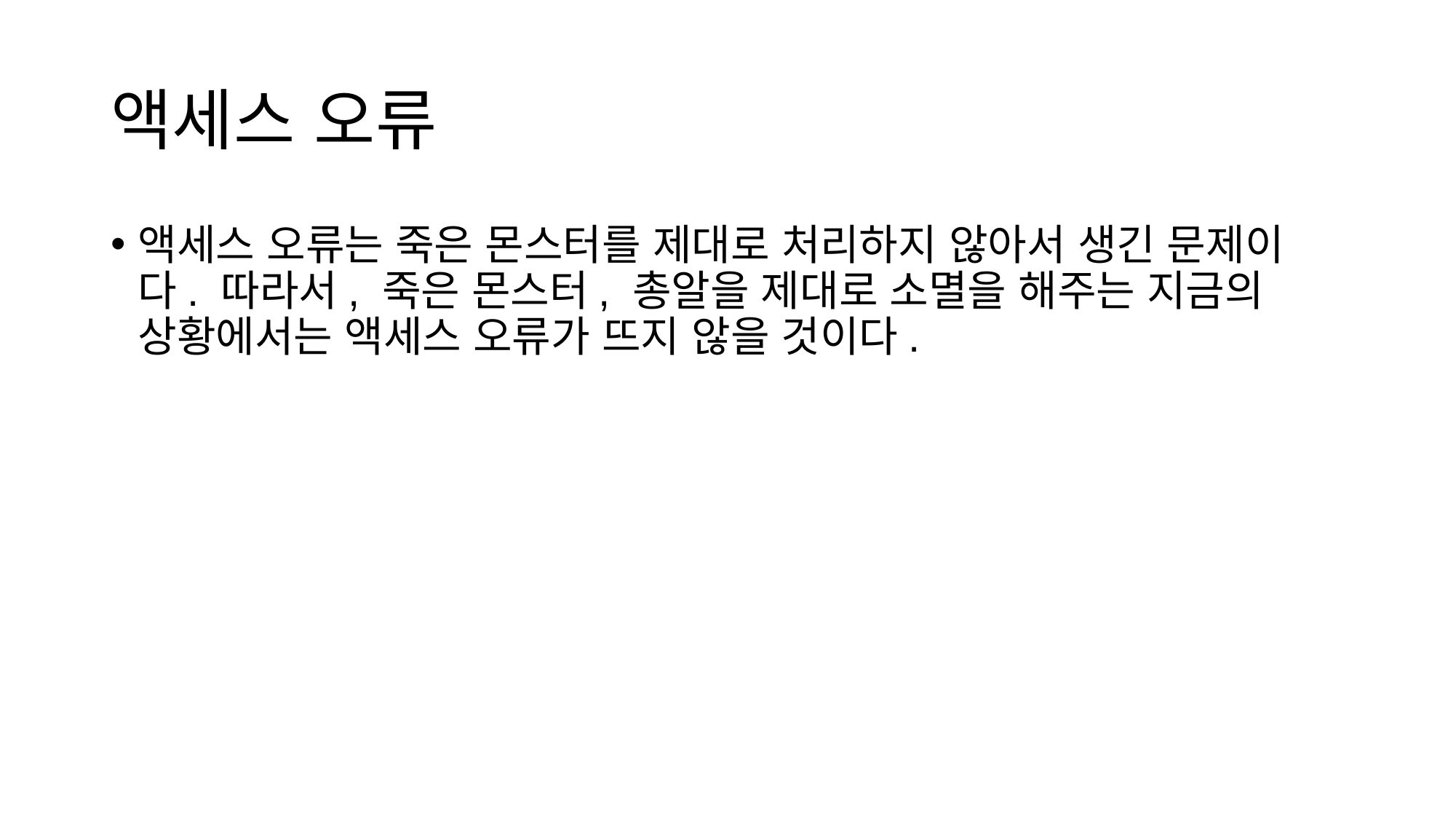

# 액세스 오류
액세스 오류는 죽은 몬스터를 제대로 처리하지 않아서 생긴 문제이다. 따라서, 죽은 몬스터, 총알을 제대로 소멸을 해주는 지금의 상황에서는 액세스 오류가 뜨지 않을 것이다.